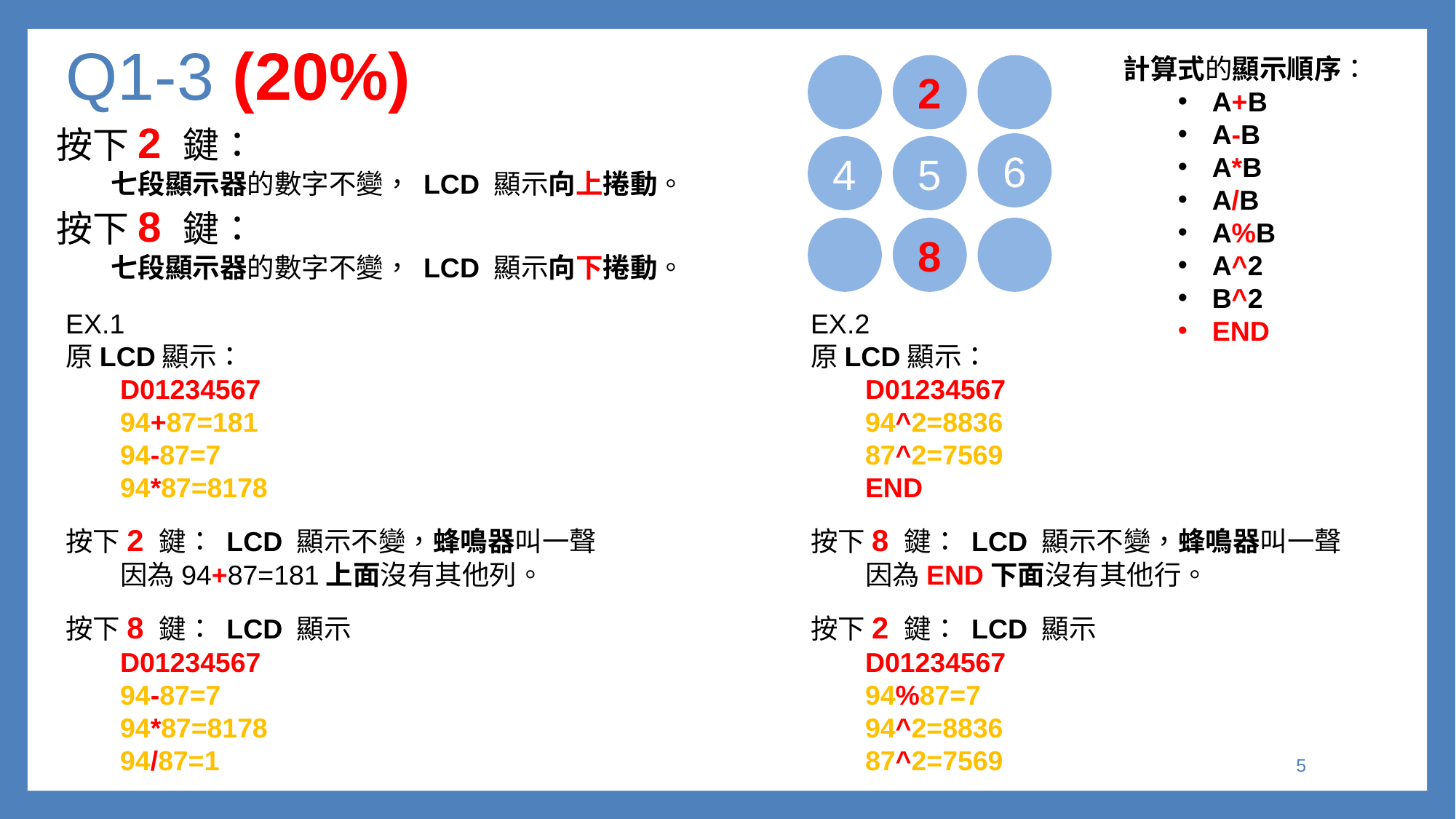

# Q1-3 (20%)
計算式的顯示順序：
A+B
A-B
A*B
A/B
A%B
A^2
B^2
END
2

6
5
4

8

按下2 鍵：
七段顯示器的數字不變， LCD 顯示向上捲動。
按下8 鍵：
七段顯示器的數字不變， LCD 顯示向下捲動。
EX.1
原LCD顯示：
D01234567
94+87=181
94-87=7
94*87=8178
按下2 鍵： LCD 顯示不變，蜂鳴器叫一聲
因為94+87=181上面沒有其他列。
按下8 鍵： LCD 顯示
D01234567
94-87=7
94*87=8178
94/87=1

EX.2
原LCD顯示：
D01234567
94^2=8836
87^2=7569
END
按下8 鍵： LCD 顯示不變，蜂鳴器叫一聲
因為END下面沒有其他行。
按下2 鍵： LCD 顯示
D01234567
94%87=7
94^2=8836
87^2=7569
5